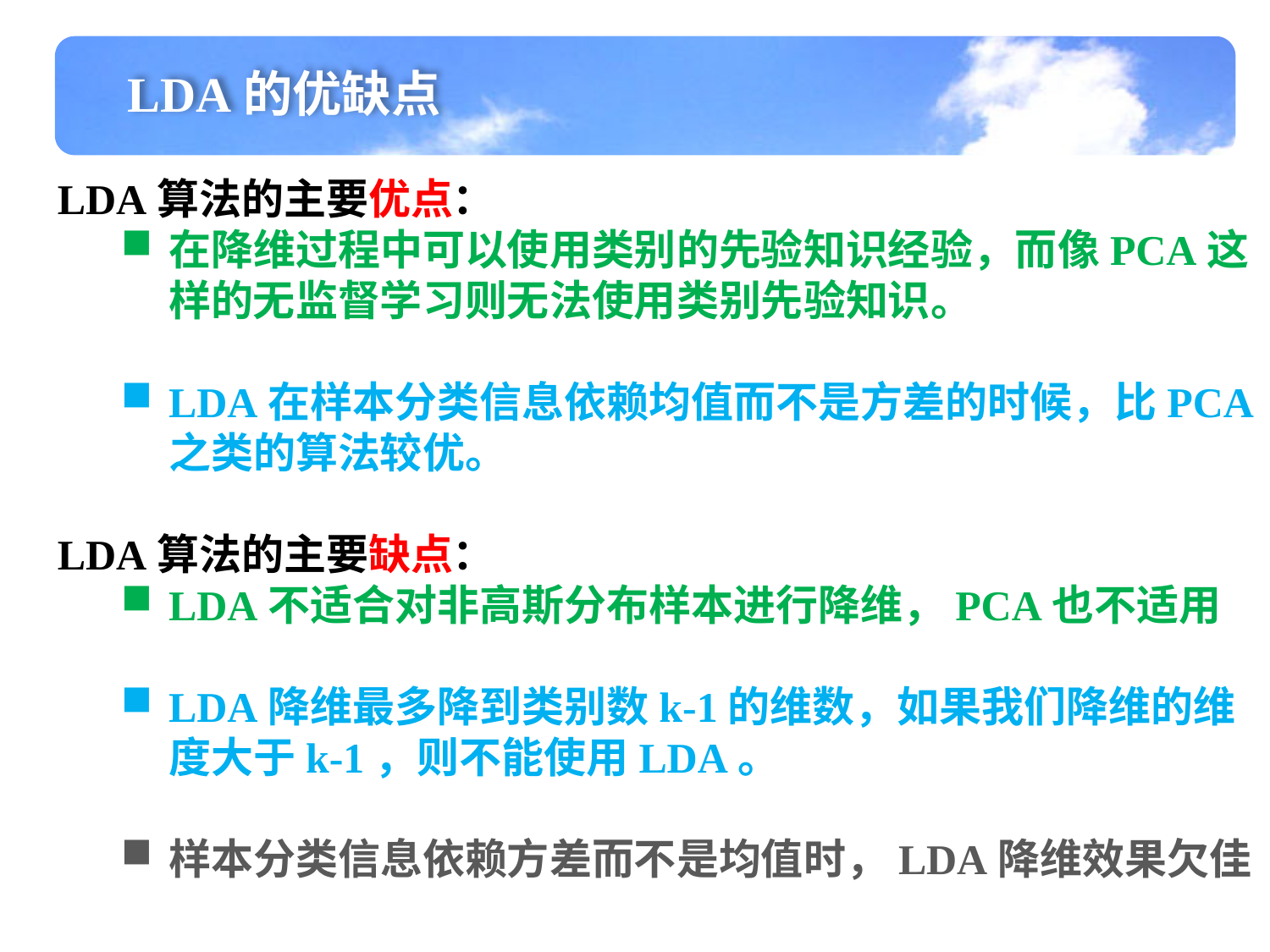

LDA的优缺点
LDA算法的主要优点：
在降维过程中可以使用类别的先验知识经验，而像PCA这样的无监督学习则无法使用类别先验知识。

LDA在样本分类信息依赖均值而不是方差的时候，比PCA之类的算法较优。

LDA算法的主要缺点：
LDA不适合对非高斯分布样本进行降维，PCA也不适用

LDA降维最多降到类别数k-1的维数，如果我们降维的维度大于k-1，则不能使用LDA。

样本分类信息依赖方差而不是均值时，LDA降维效果欠佳